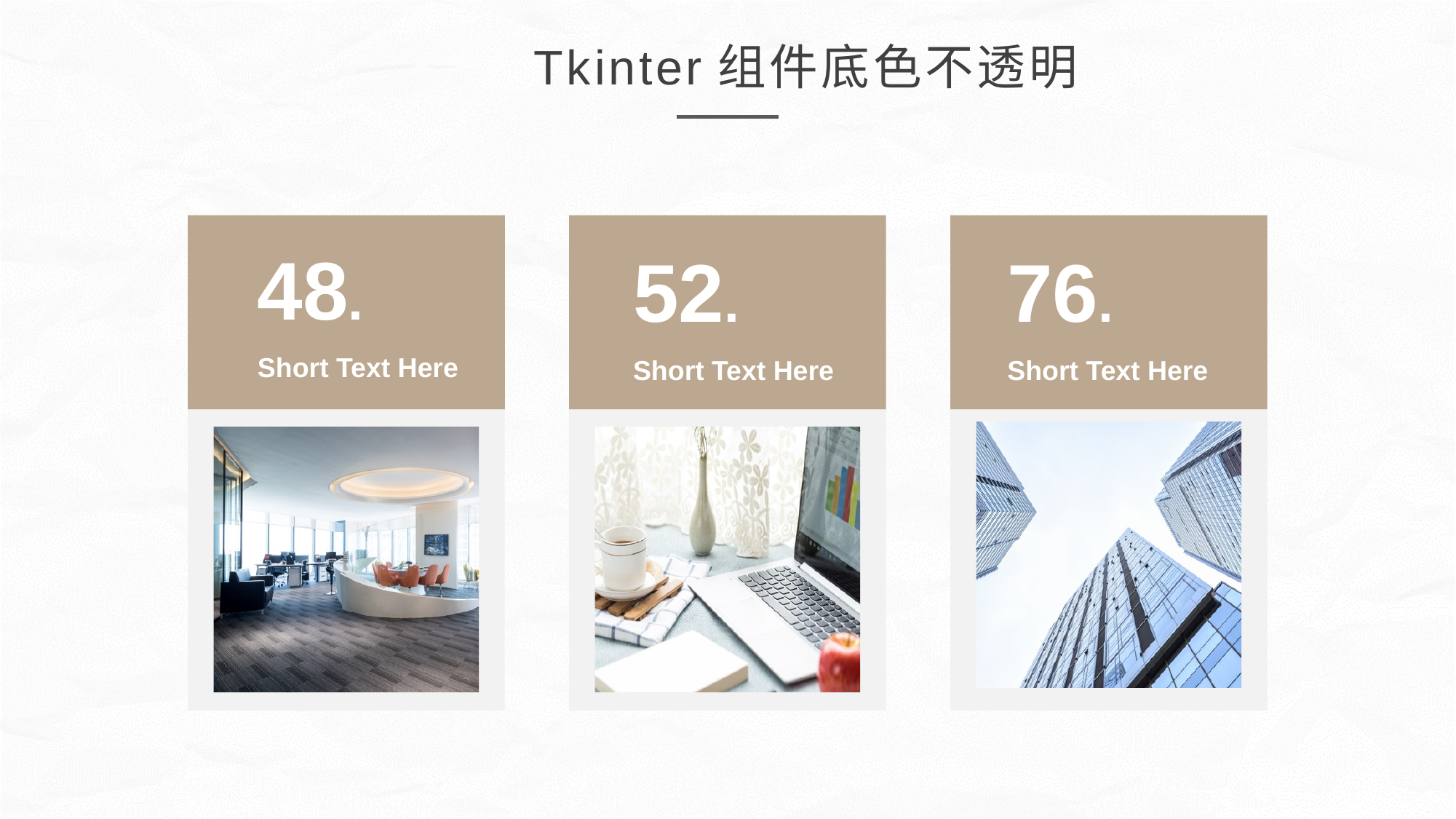

Tkinter组件底色不透明

48.
52.
76.
Short Text Here
Short Text Here
Short Text Here